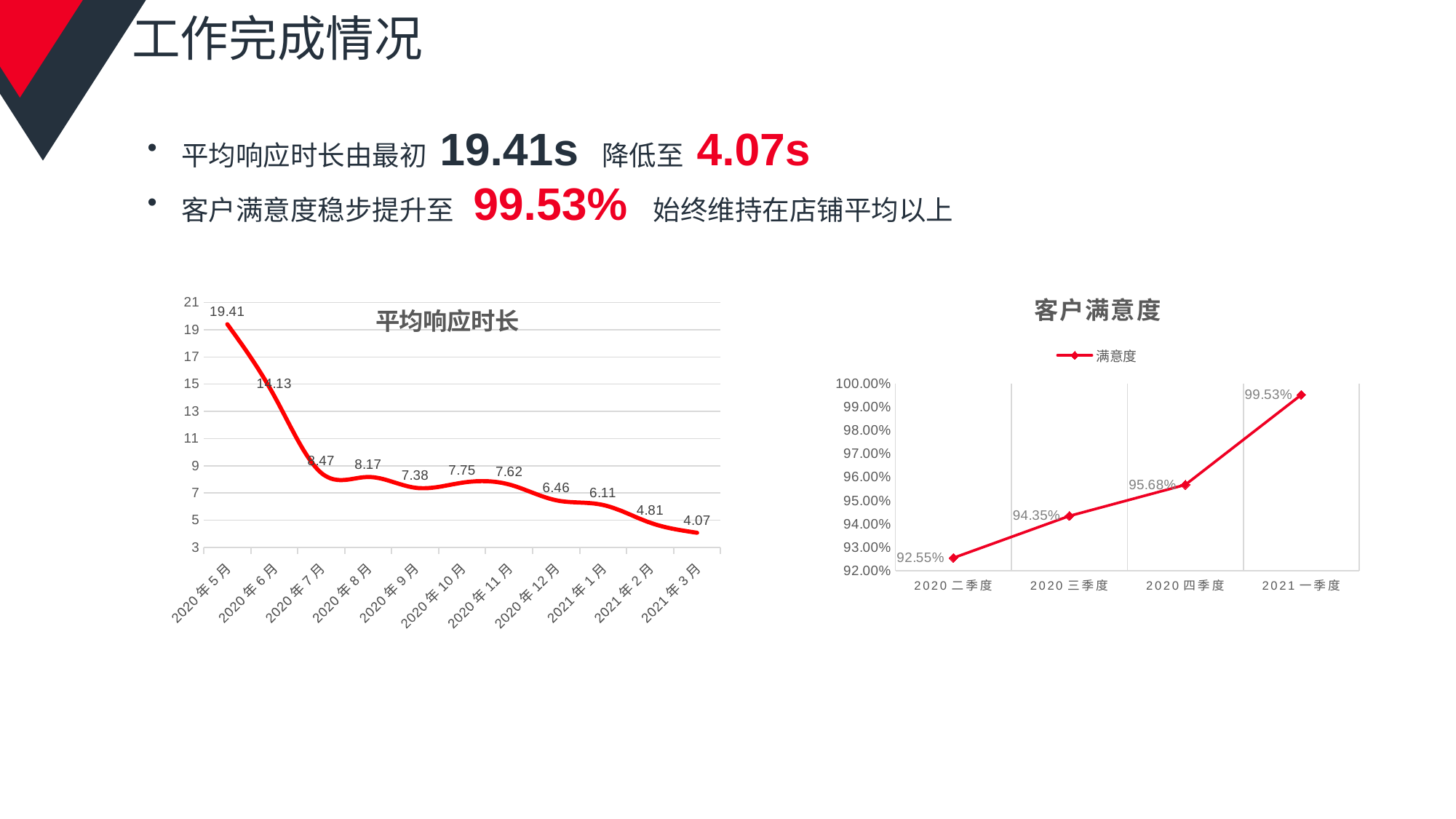

# 工作完成情况
平均响应时长由最初 19.41s 降低至 4.07s
客户满意度稳步提升至  99.53%  始终维持在店铺平均以上

### Chart: 客户满意度

| Category | 满意度 |
|---|---|
| 2020二季度 | 0.92555 |
| 2020三季度 | 0.943466666666667 |
| 2020四季度 | 0.9568 |
| 2021一季度 | 0.9953 |

### Chart:

| Category | 平均响应时长 |
|---|---|
| 43952 | 19.41 |
| 43983 | 14.13 |
| 44013 | 8.47 |
| 44044 | 8.17 |
| 44075 | 7.38 |
| 44105 | 7.75 |
| 44136 | 7.62 |
| 44166 | 6.46 |
| 44197 | 6.11 |
| 44228 | 4.81 |
| 44256 | 4.07 |